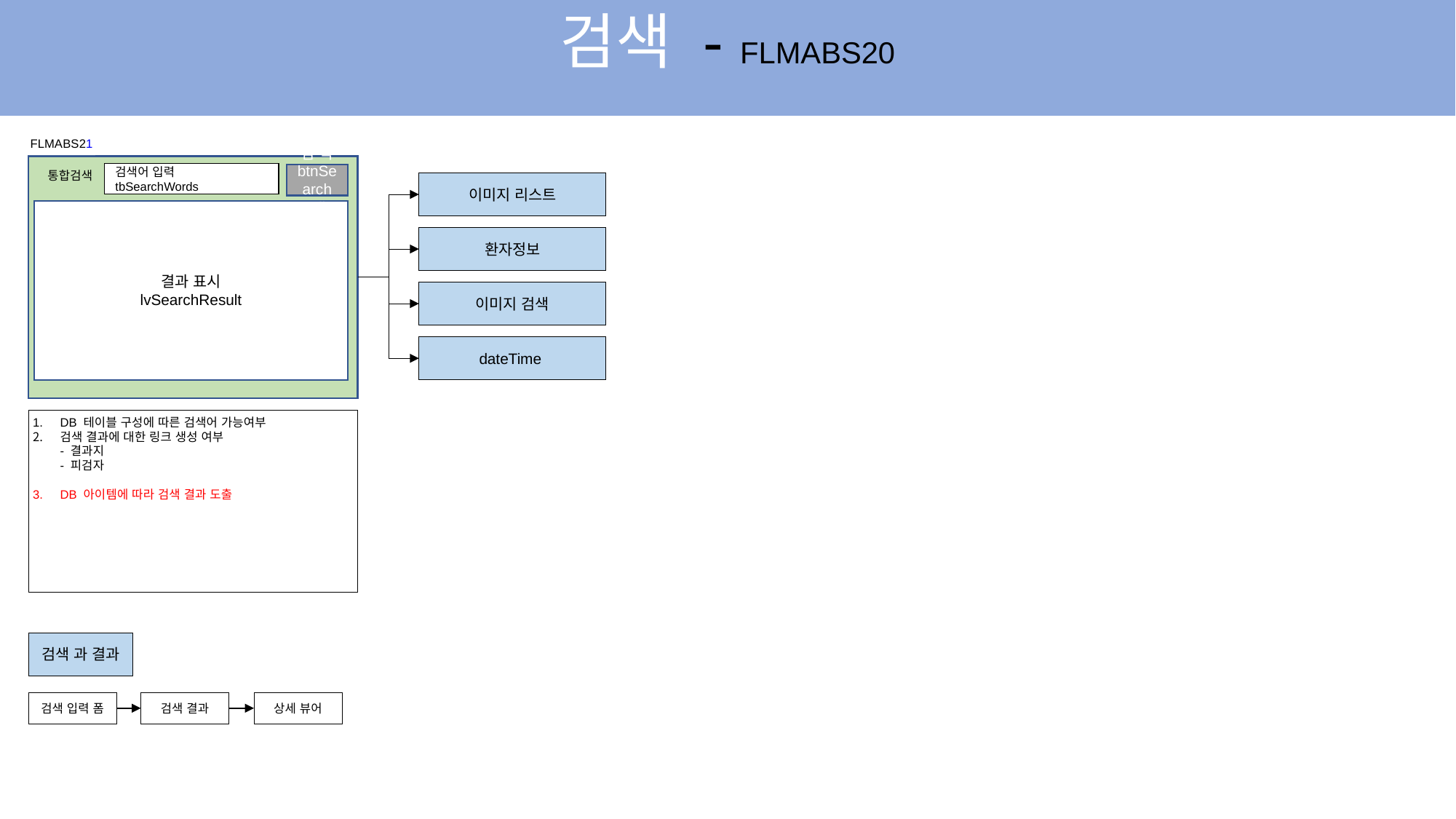

검색 - FLMABS20

FLMABS21

통합검색
검색어 입력
tbSearchWords
검 색
btnSearchAll
이미지 리스트
결과 표시
lvSearchResult
환자정보
이미지 검색
dateTime
DB 테이블 구성에 따른 검색어 가능여부
검색 결과에 대한 링크 생성 여부
- 결과지
- 피검자

DB 아이템에 따라 검색 결과 도출

검색 과 결과
검색 입력 폼
검색 결과
상세 뷰어